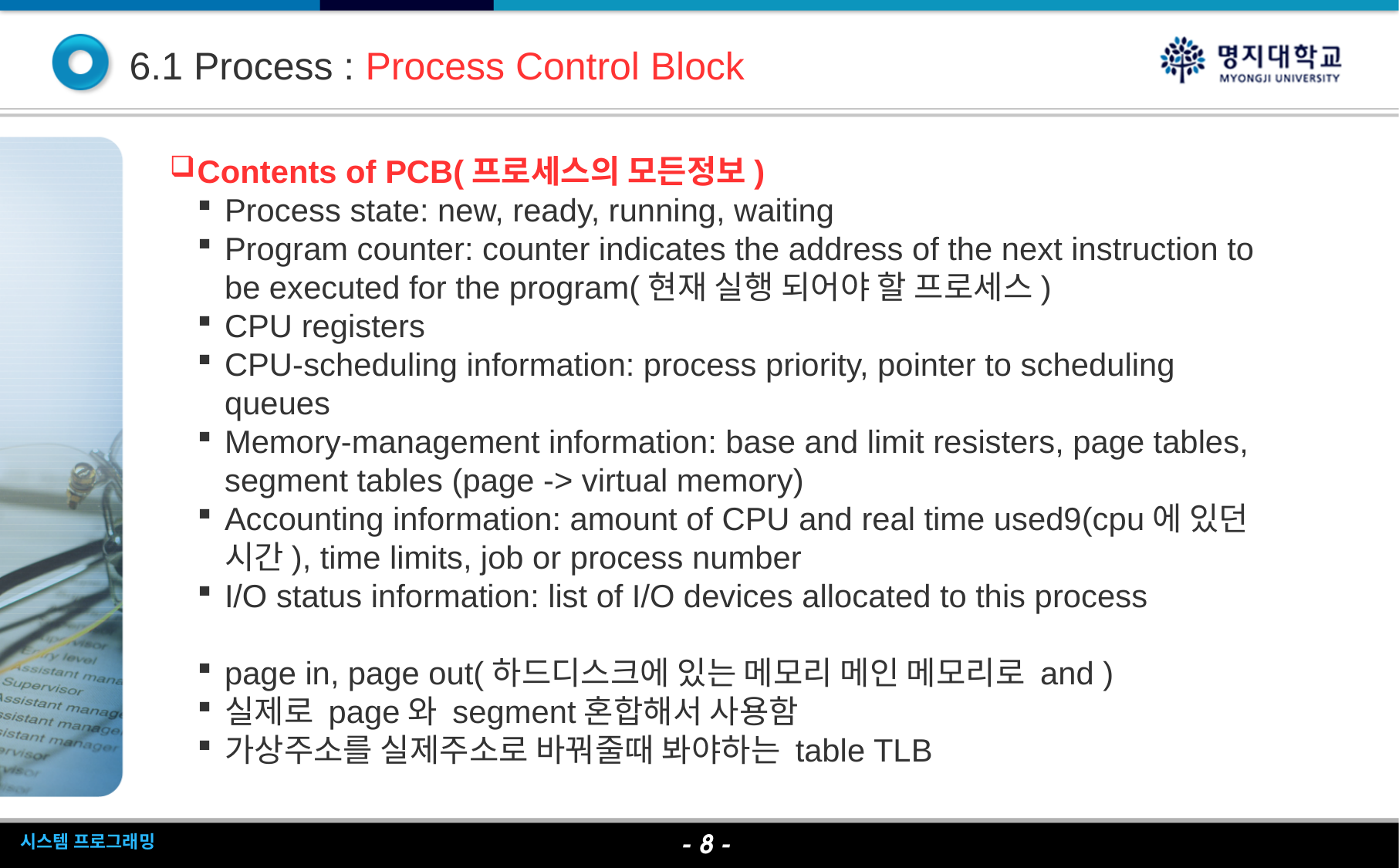

6.1 Process : Process Control Block
Contents of PCB(프로세스의 모든정보)
Process state: new, ready, running, waiting
Program counter: counter indicates the address of the next instruction to be executed for the program(현재 실행 되어야 할 프로세스)
CPU registers
CPU-scheduling information: process priority, pointer to scheduling queues
Memory-management information: base and limit resisters, page tables, segment tables (page -> virtual memory)
Accounting information: amount of CPU and real time used9(cpu에 있던 시간), time limits, job or process number
I/O status information: list of I/O devices allocated to this process

page in, page out(하드디스크에 있는 메모리 메인 메모리로 and )
실제로 page와 segment혼합해서 사용함
가상주소를 실제주소로 바꿔줄때 봐야하는 table TLB
- 8 -